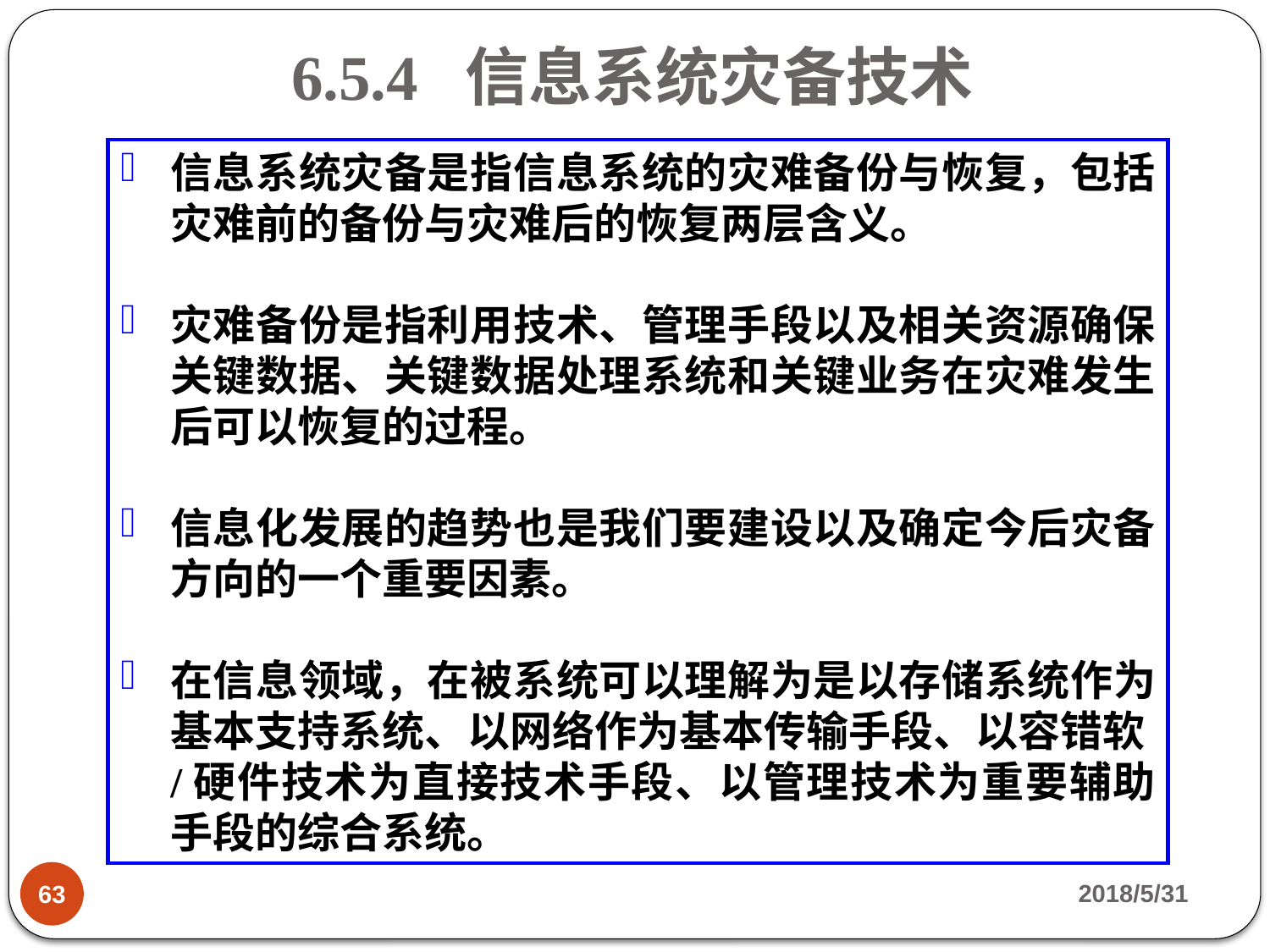

# 6.5.4  信息系统灾备技术
信息系统灾备是指信息系统的灾难备份与恢复，包括灾难前的备份与灾难后的恢复两层含义。

灾难备份是指利用技术、管理手段以及相关资源确保关键数据、关键数据处理系统和关键业务在灾难发生后可以恢复的过程。

信息化发展的趋势也是我们要建设以及确定今后灾备方向的一个重要因素。

在信息领域，在被系统可以理解为是以存储系统作为基本支持系统、以网络作为基本传输手段、以容错软/硬件技术为直接技术手段、以管理技术为重要辅助手段的综合系统。
2018/5/31
63